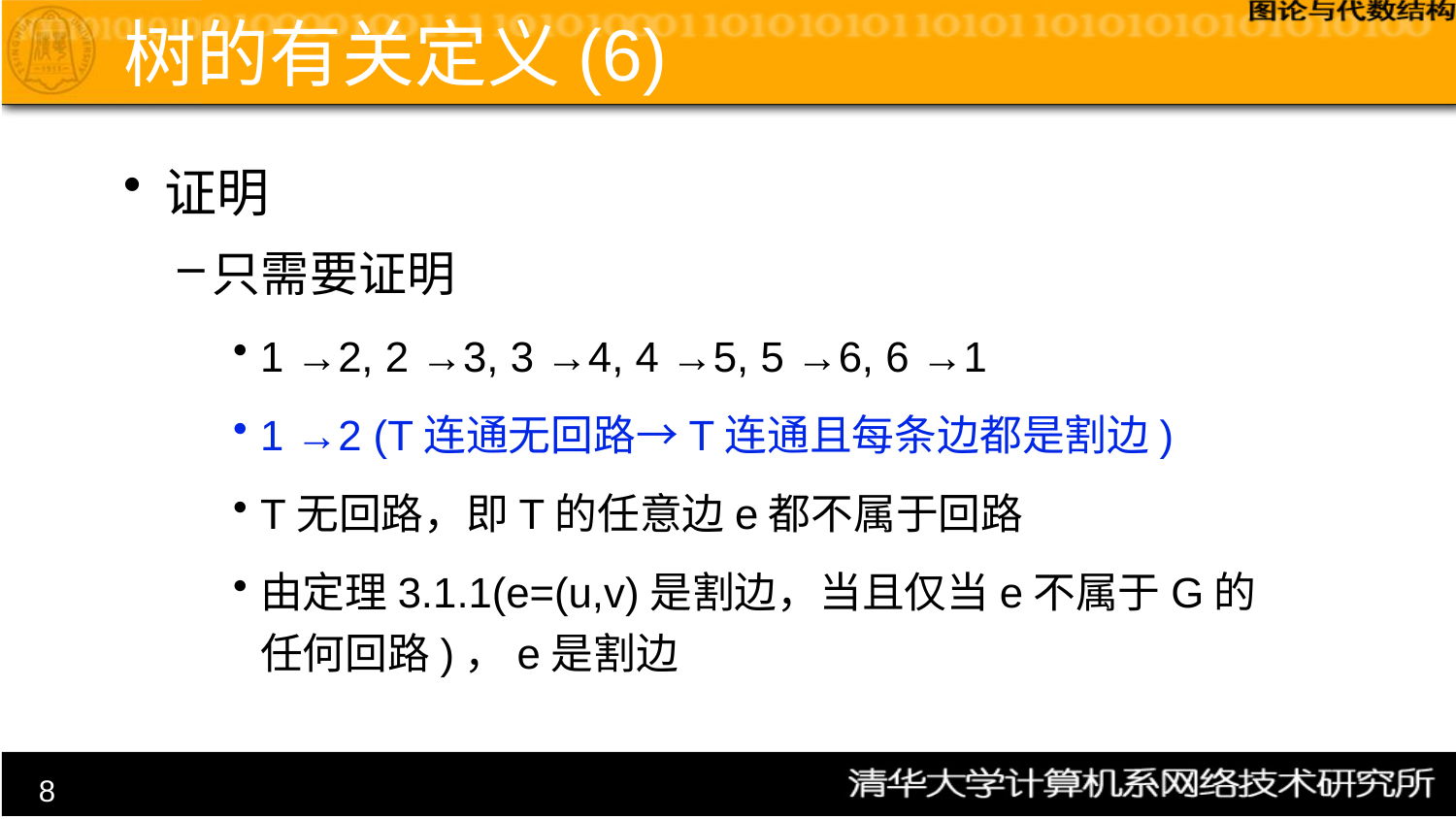

# 树的有关定义(6)
证明
只需要证明
1 →2, 2 →3, 3 →4, 4 →5, 5 →6, 6 →1
1 →2 (T连通无回路→T连通且每条边都是割边)
T无回路，即T的任意边e都不属于回路
由定理3.1.1(e=(u,v)是割边，当且仅当e不属于G的任何回路)，e是割边